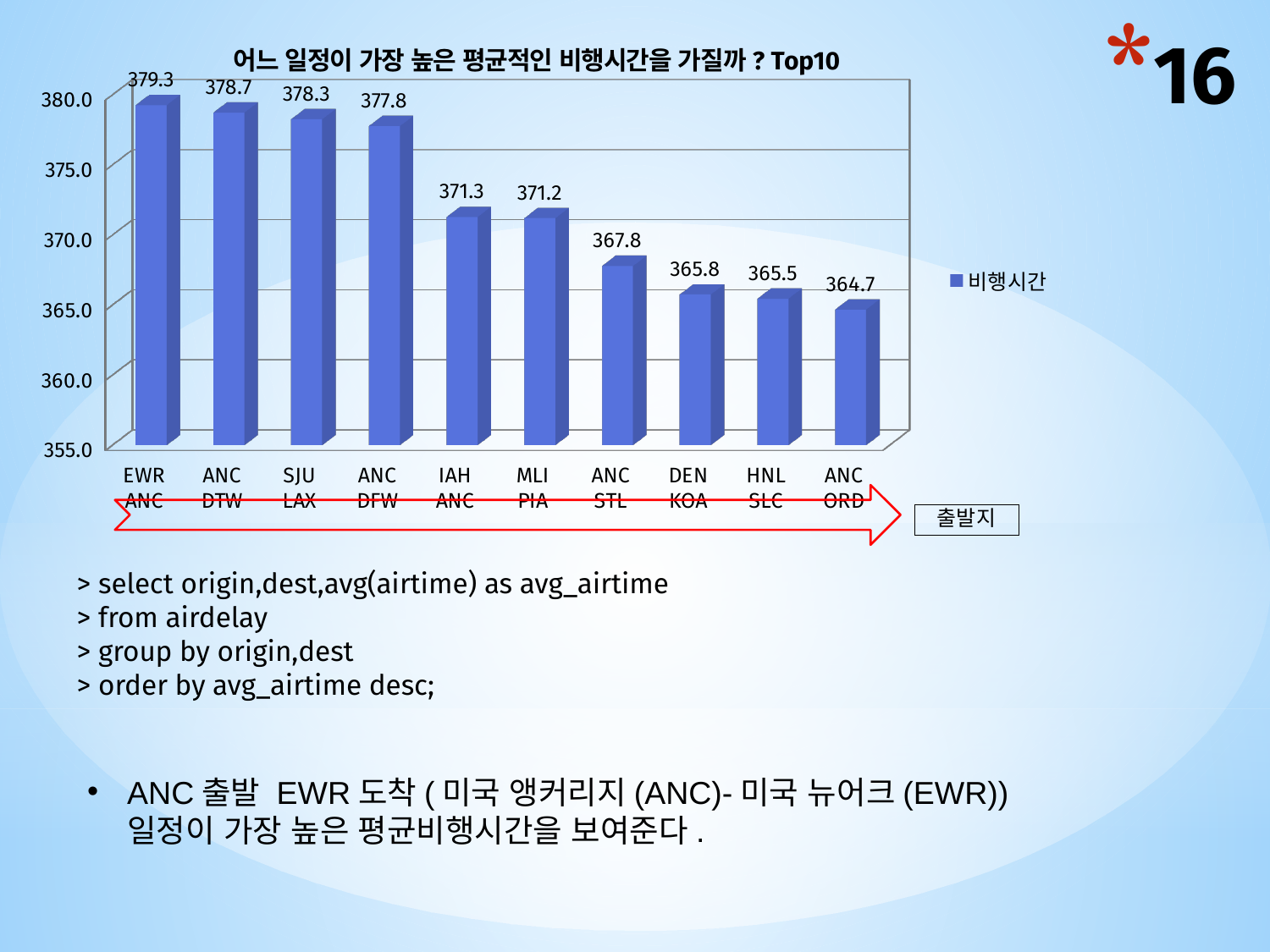

[unsupported chart]

# 16
    > select origin,dest,avg(airtime) as avg_airtime
    > from airdelay
    > group by origin,dest
    > order by avg_airtime desc;
ANC출발 EWR도착(미국 앵커리지(ANC)-미국 뉴어크(EWR)) 일정이 가장 높은 평균비행시간을 보여준다.